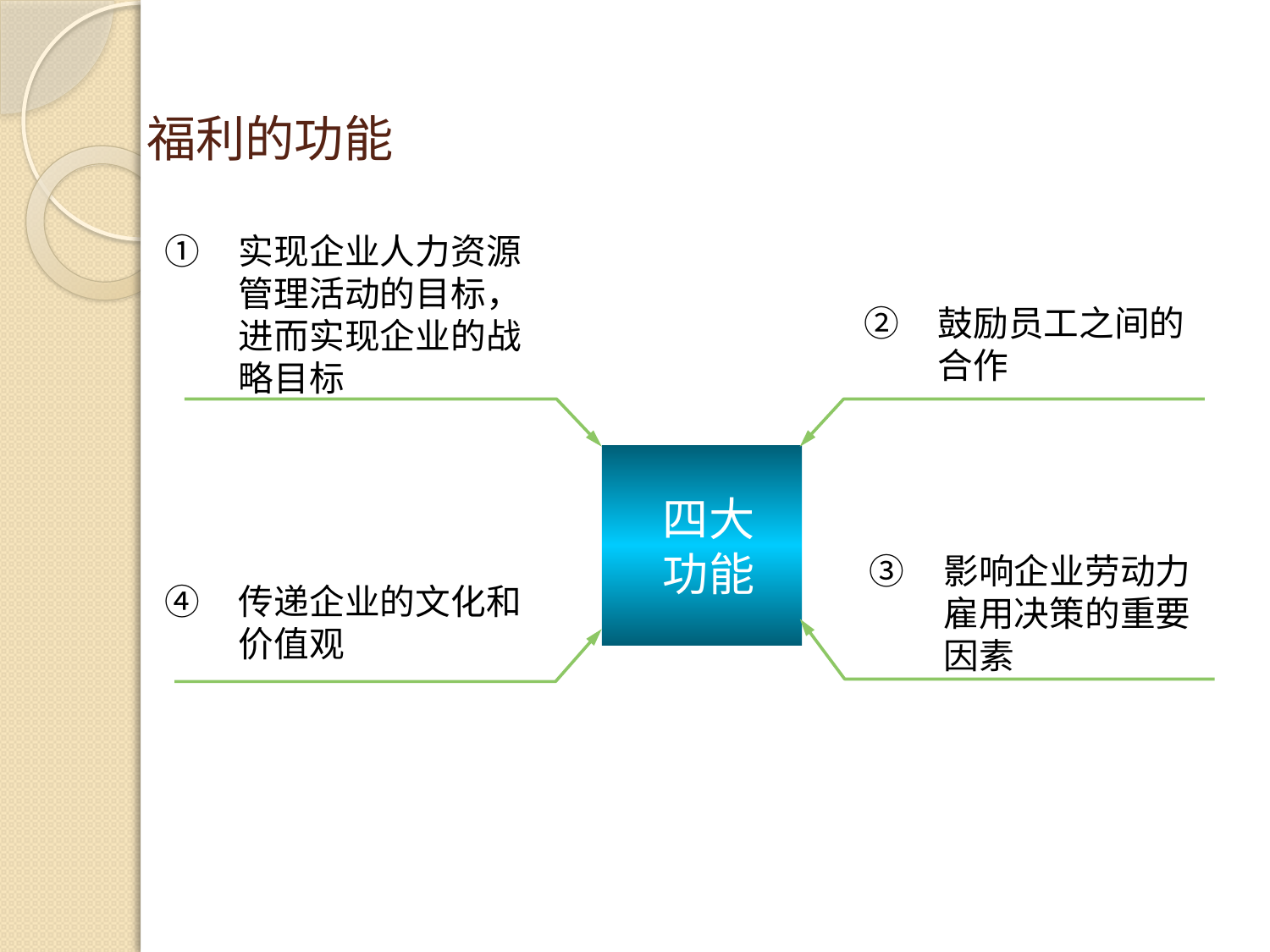

# 福利的功能
实现企业人力资源管理活动的目标，进而实现企业的战略目标
鼓励员工之间的合作

四大
功能

影响企业劳动力雇用决策的重要因素
传递企业的文化和价值观

9